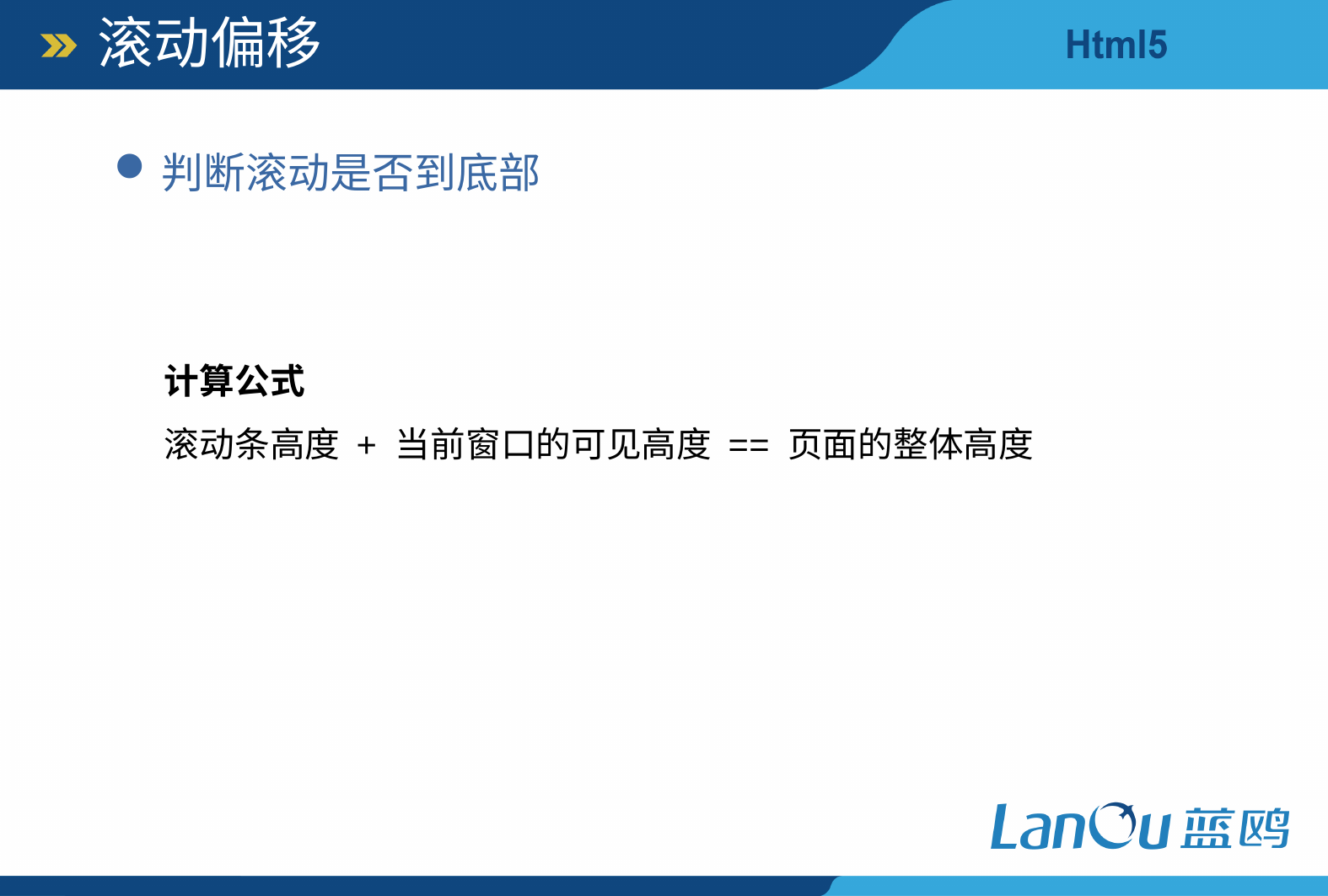

滚动偏移
判断滚动是否到底部
计算公式
滚动条高度 + 当前窗口的可见高度 == 页面的整体高度